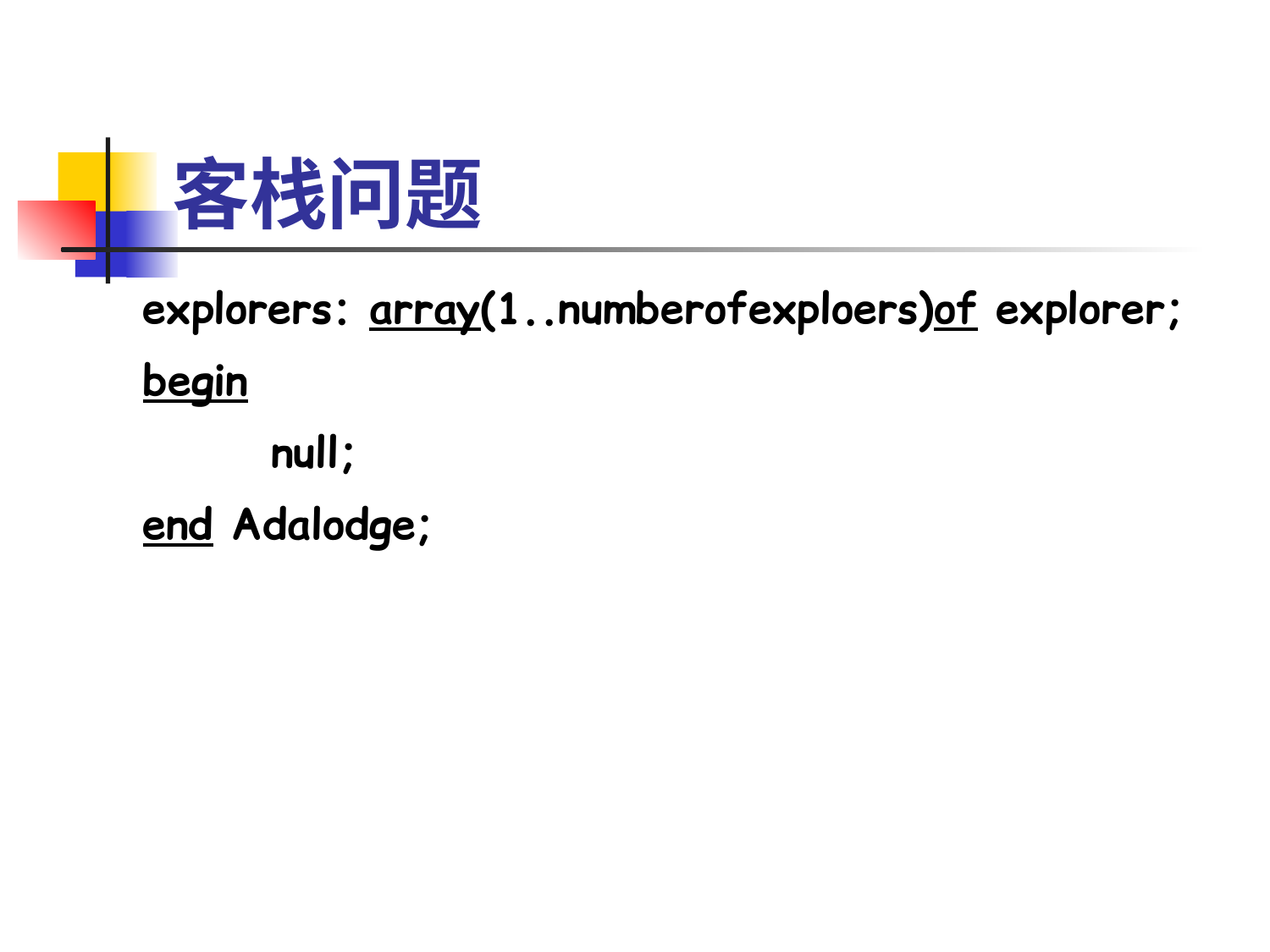

# 客栈问题
   explorers: array(1..numberofexploers)of explorer;
   begin
          null;
   end Adalodge;